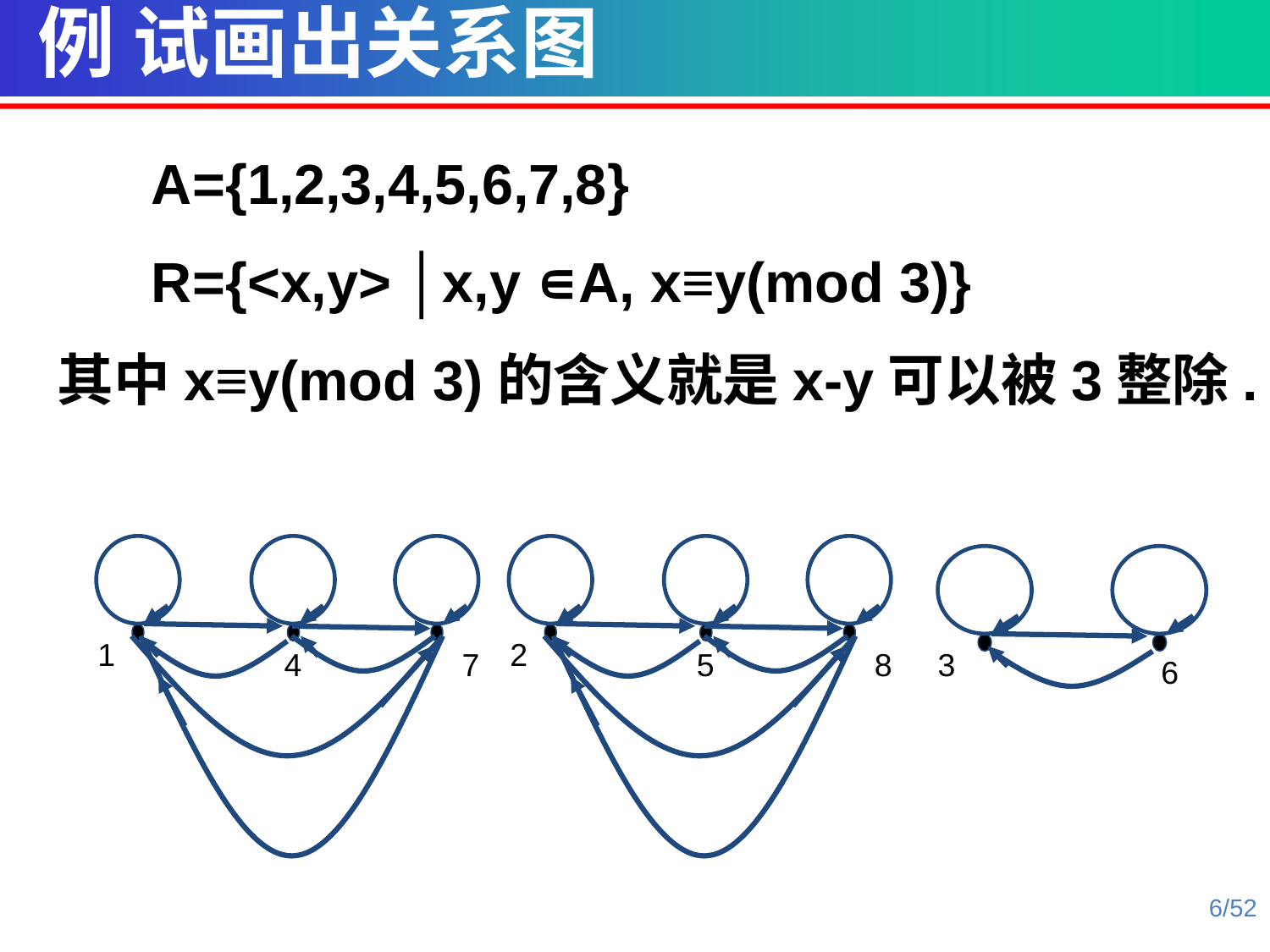

例 试画出关系图
      A={1,2,3,4,5,6,7,8}
      R={<x,y> │x,y ∊A, x≡y(mod 3)}
其中x≡y(mod 3)的含义就是x-y可以被3整除.

1

4
7

2

5
8

3
6

6/52